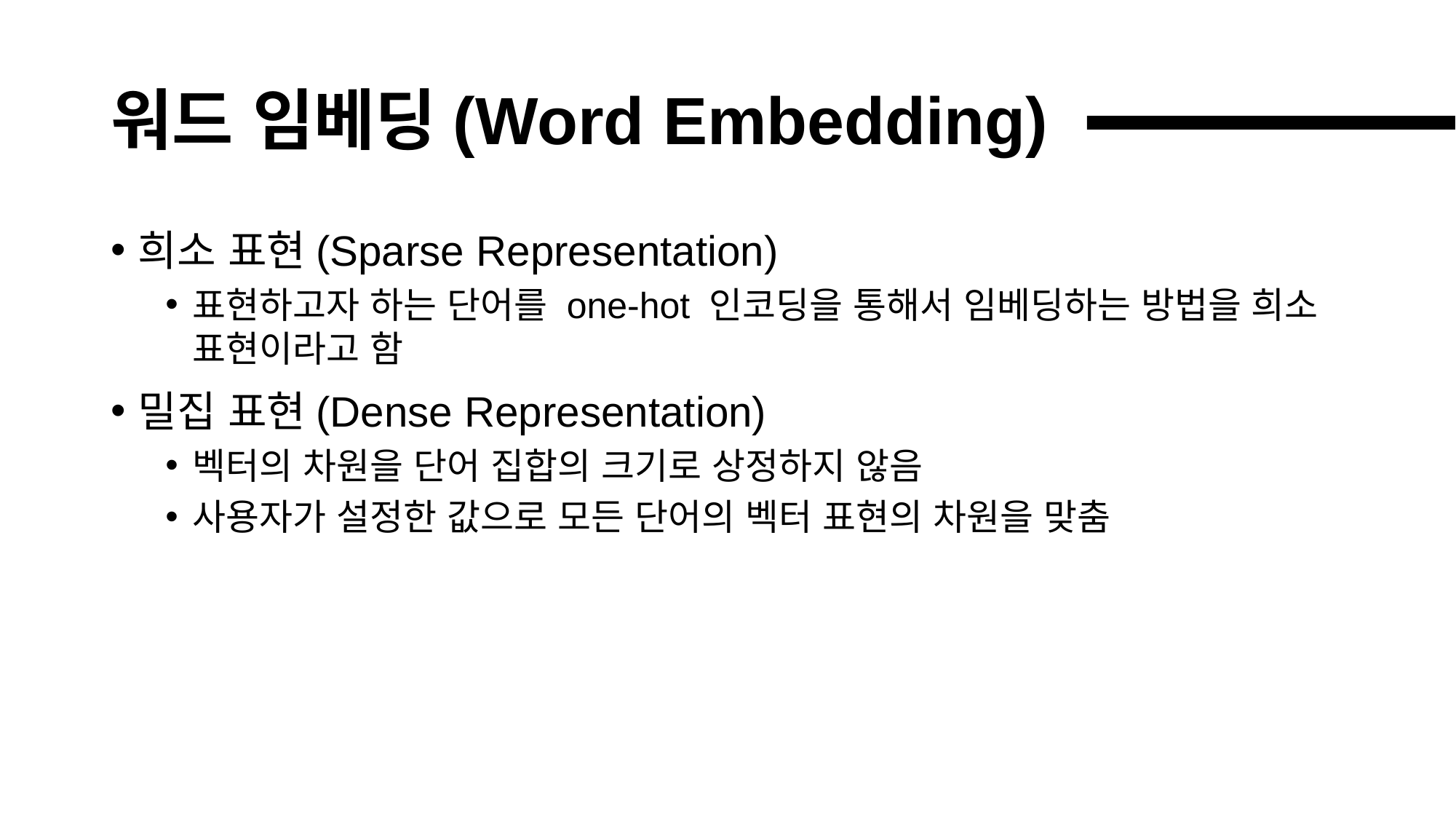

# 워드 임베딩(Word Embedding)
희소 표현(Sparse Representation)
표현하고자 하는 단어를 one-hot 인코딩을 통해서 임베딩하는 방법을 희소 표현이라고 함
밀집 표현(Dense Representation)
벡터의 차원을 단어 집합의 크기로 상정하지 않음
사용자가 설정한 값으로 모든 단어의 벡터 표현의 차원을 맞춤